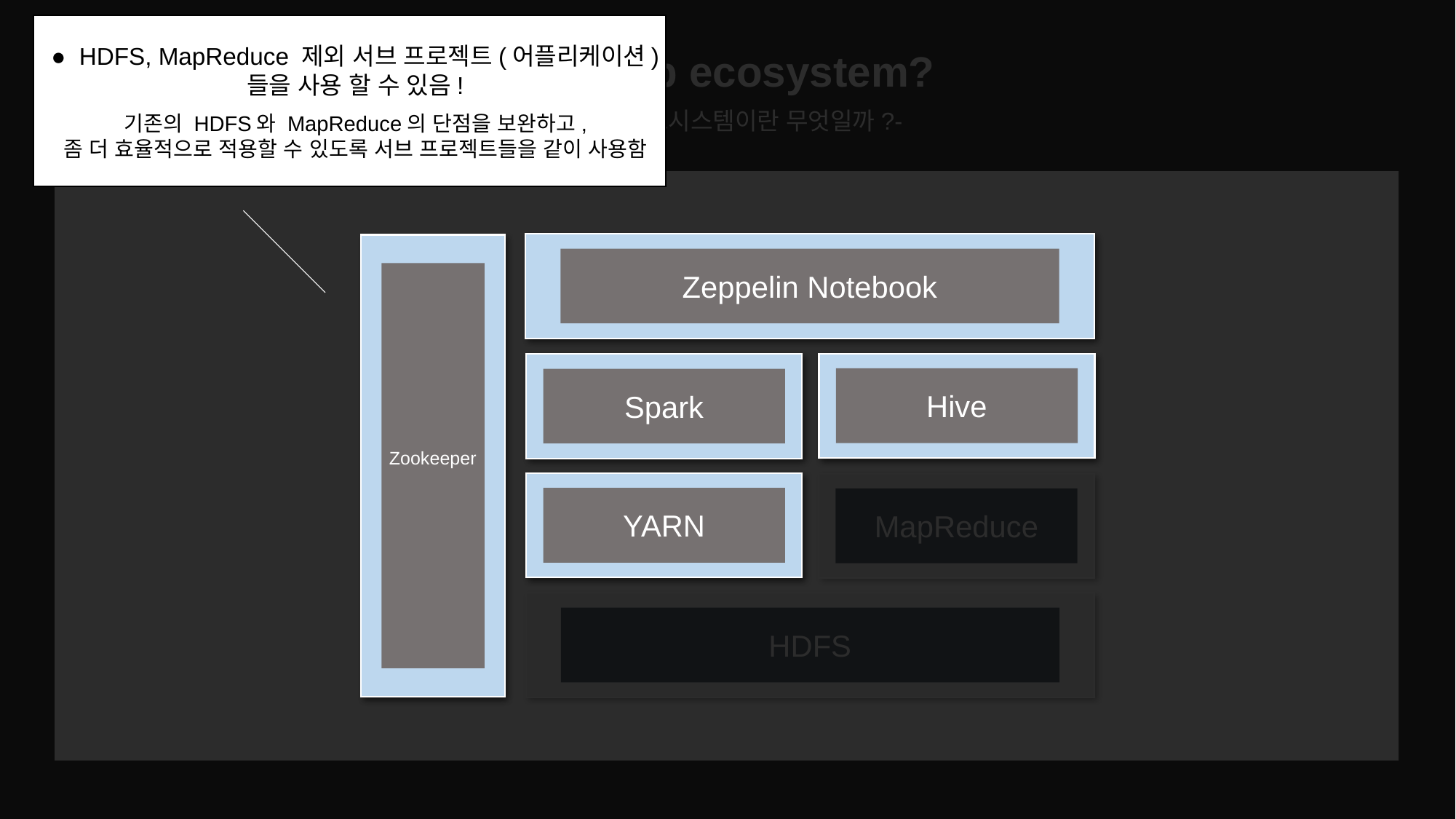

●  HDFS, MapReduce 제외 서브 프로젝트(어플리케이션)
들을 사용 할 수 있음!
Hadoop ecosystem?
- 하둡 에코시스템이란 무엇일까?-
기존의 HDFS와 MapReduce의 단점을 보완하고,
좀 더 효율적으로 적용할 수 있도록 서브 프로젝트들을 같이 사용함

Zeppelin Notebook

Zeppelin Notebook

Hive

Spark

Hive

Spark

Zookeeper

Zookeeper

YARN

YARN

MapReduce

HDFS